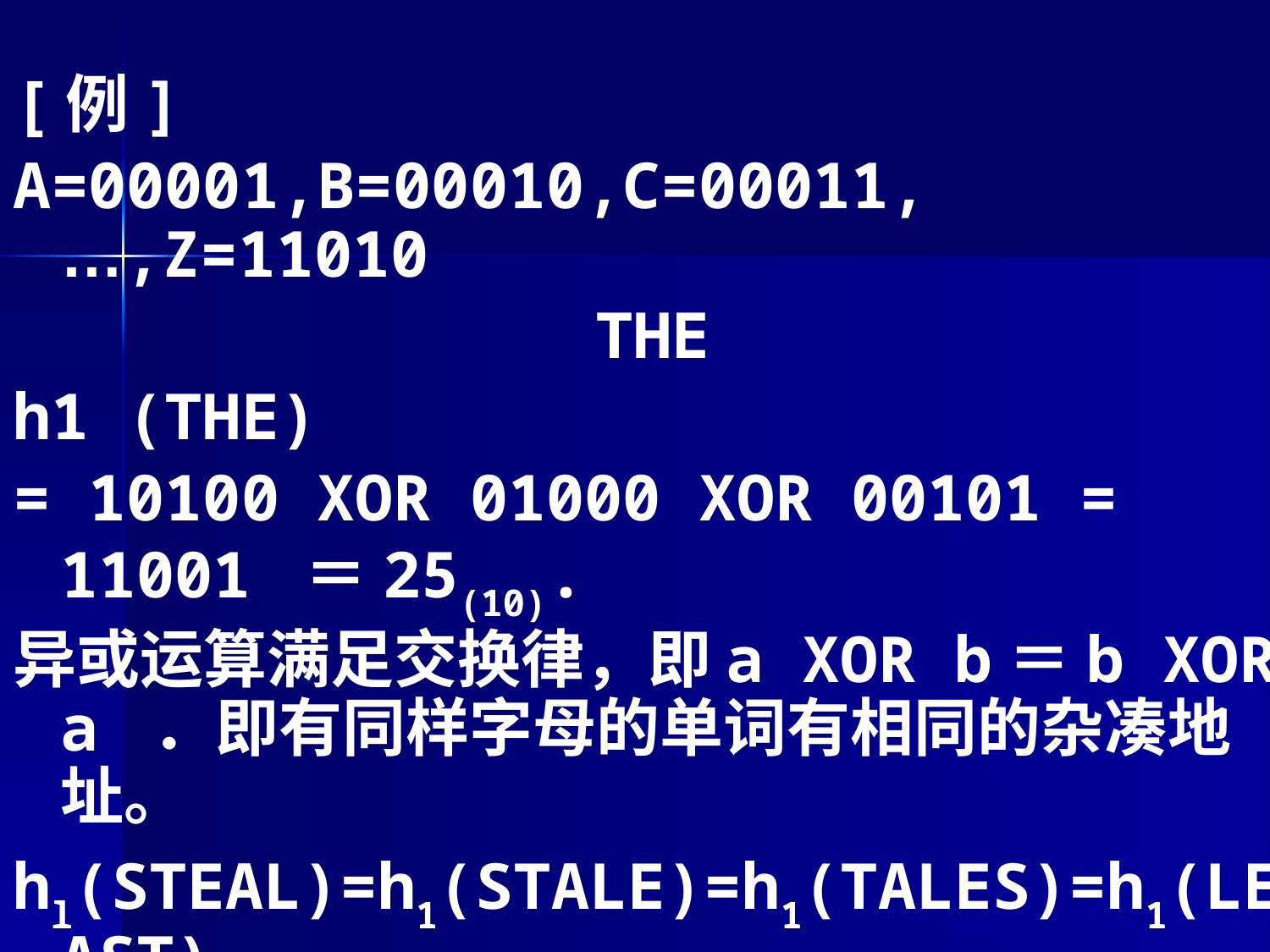

[例]
A=00001,B=00010,C=00011,…,Z=11010
THE
h1 (THE)
= 10100 XOR 01000 XOR 00101 = 11001 ＝25(10).
异或运算满足交换律，即a XOR b＝b XOR a ．即有同样字母的单词有相同的杂凑地址。
hl(STEAL)=h1(STALE)=h1(TALES)=h1(LEAST)